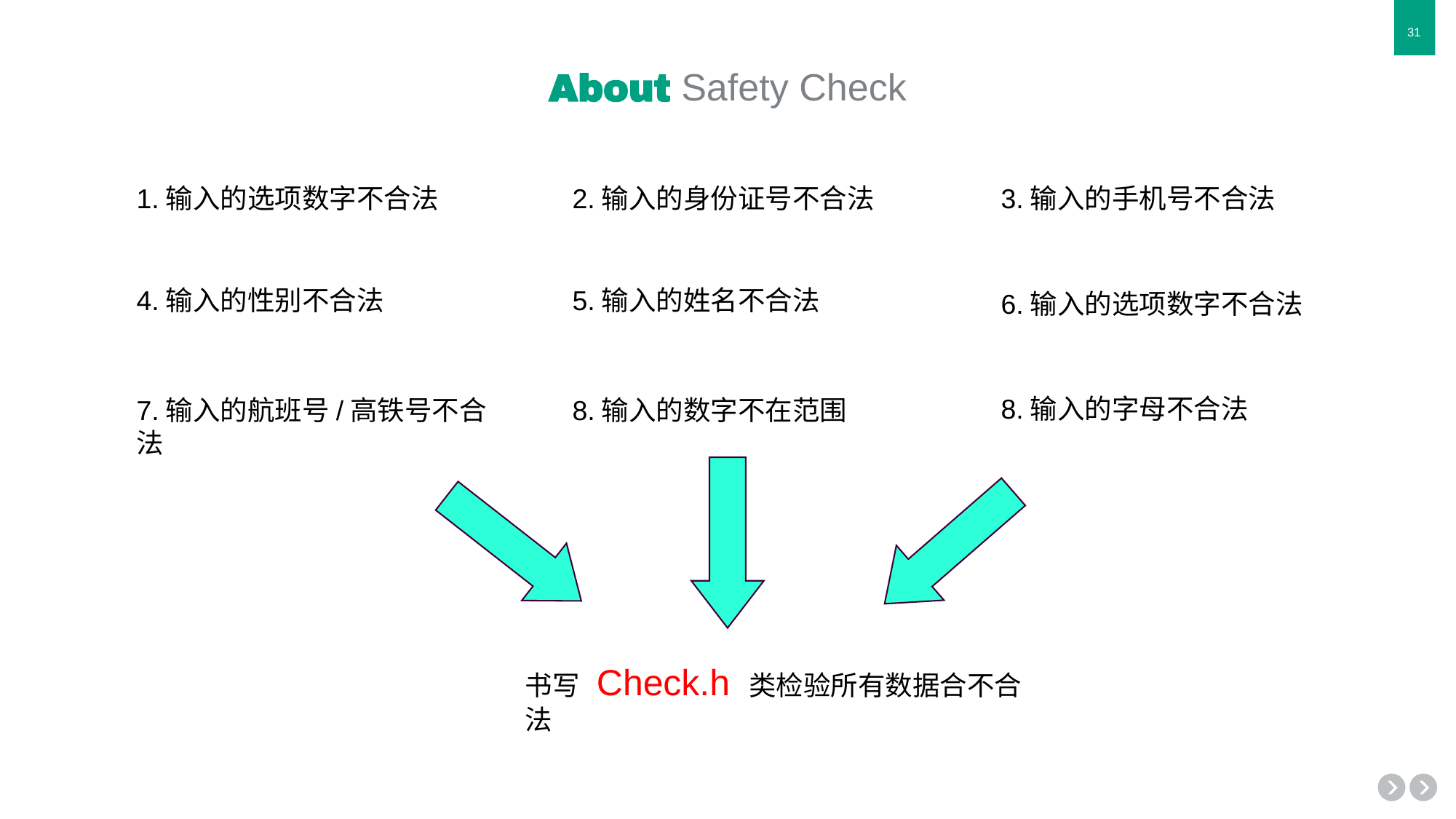

# About Safety Check
1.输入的选项数字不合法
2.输入的身份证号不合法
3.输入的手机号不合法
4.输入的性别不合法
5.输入的姓名不合法
6.输入的选项数字不合法
8.输入的字母不合法
7.输入的航班号/高铁号不合法
8.输入的数字不在范围

书写 Check.h 类检验所有数据合不合法